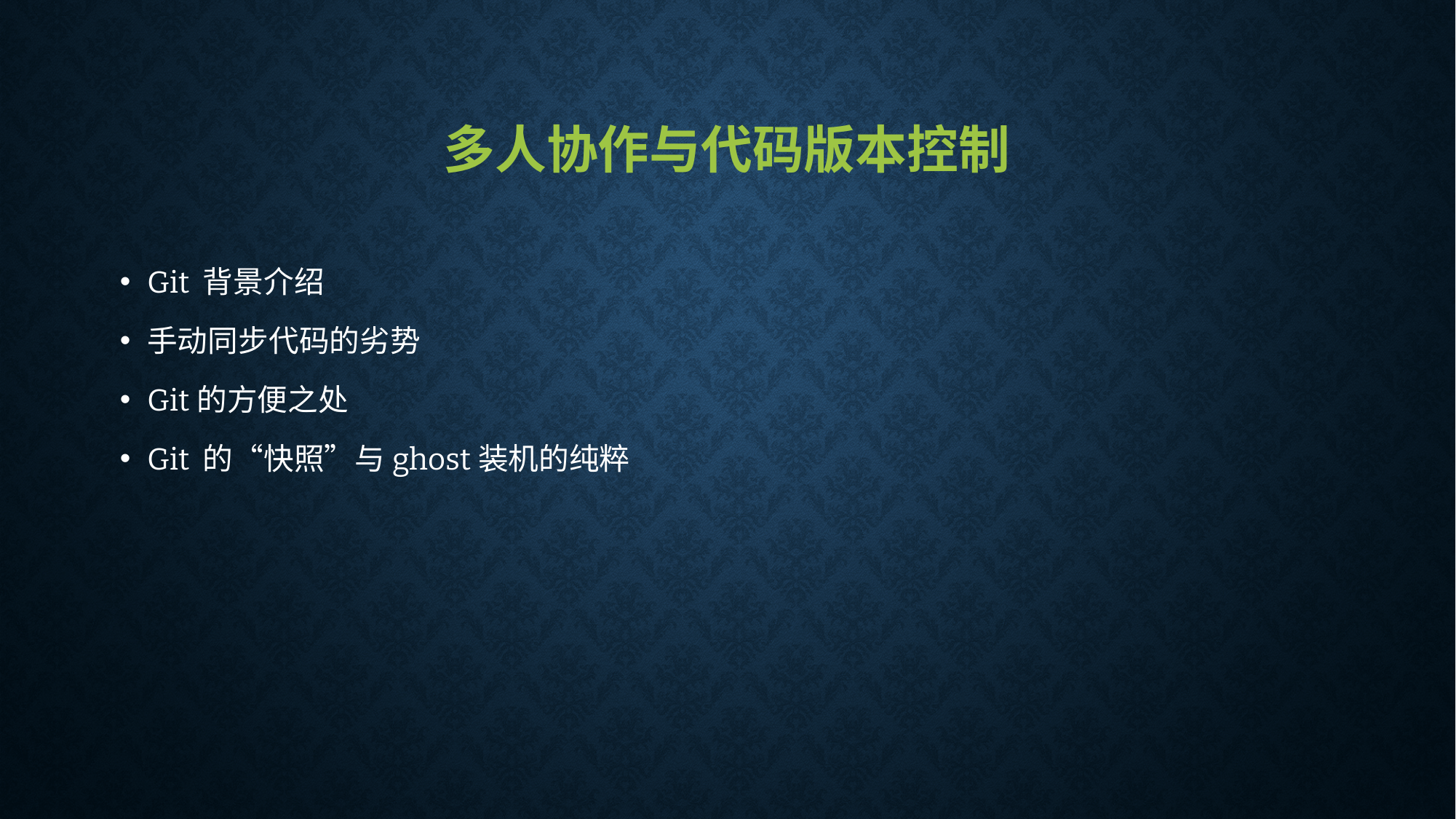

# 多人协作与代码版本控制
Git 背景介绍
手动同步代码的劣势
Git的方便之处
Git 的“快照”与ghost装机的纯粹